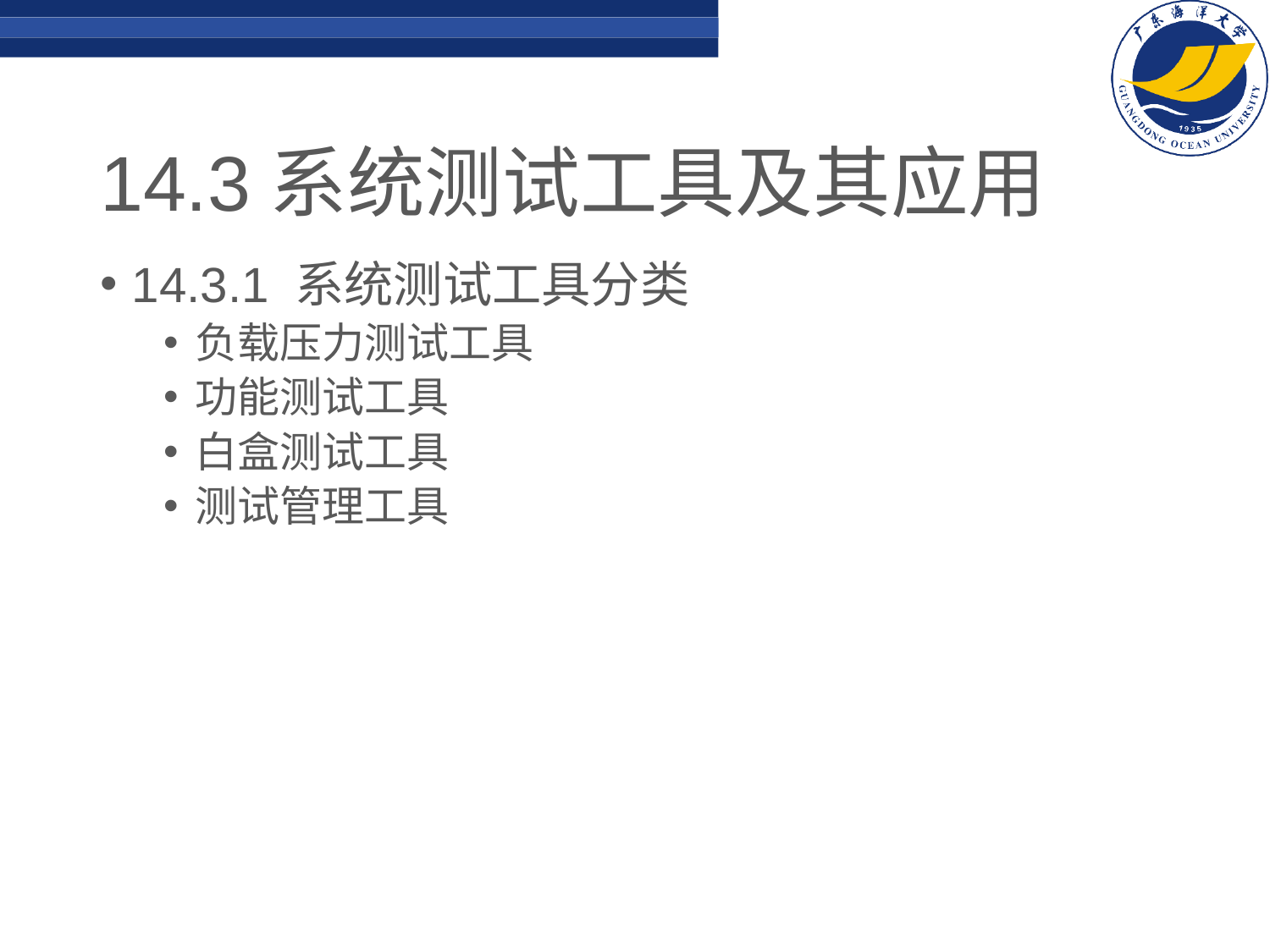

# 14.3系统测试工具及其应用
14.3.1 系统测试工具分类
负载压力测试工具
功能测试工具
白盒测试工具
测试管理工具

26